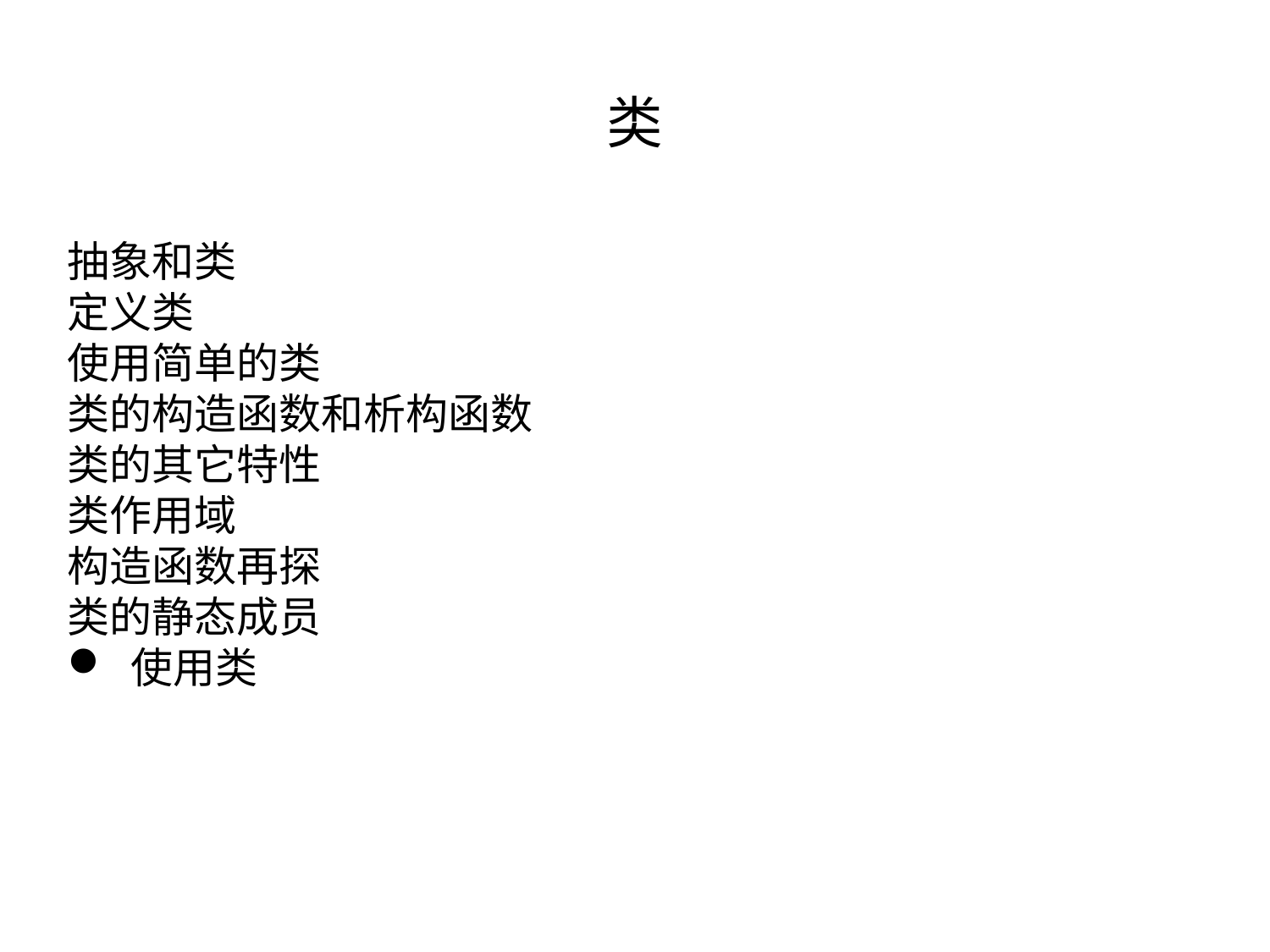

类
抽象和类
定义类
使用简单的类
类的构造函数和析构函数
类的其它特性
类作用域
构造函数再探
类的静态成员
使用类